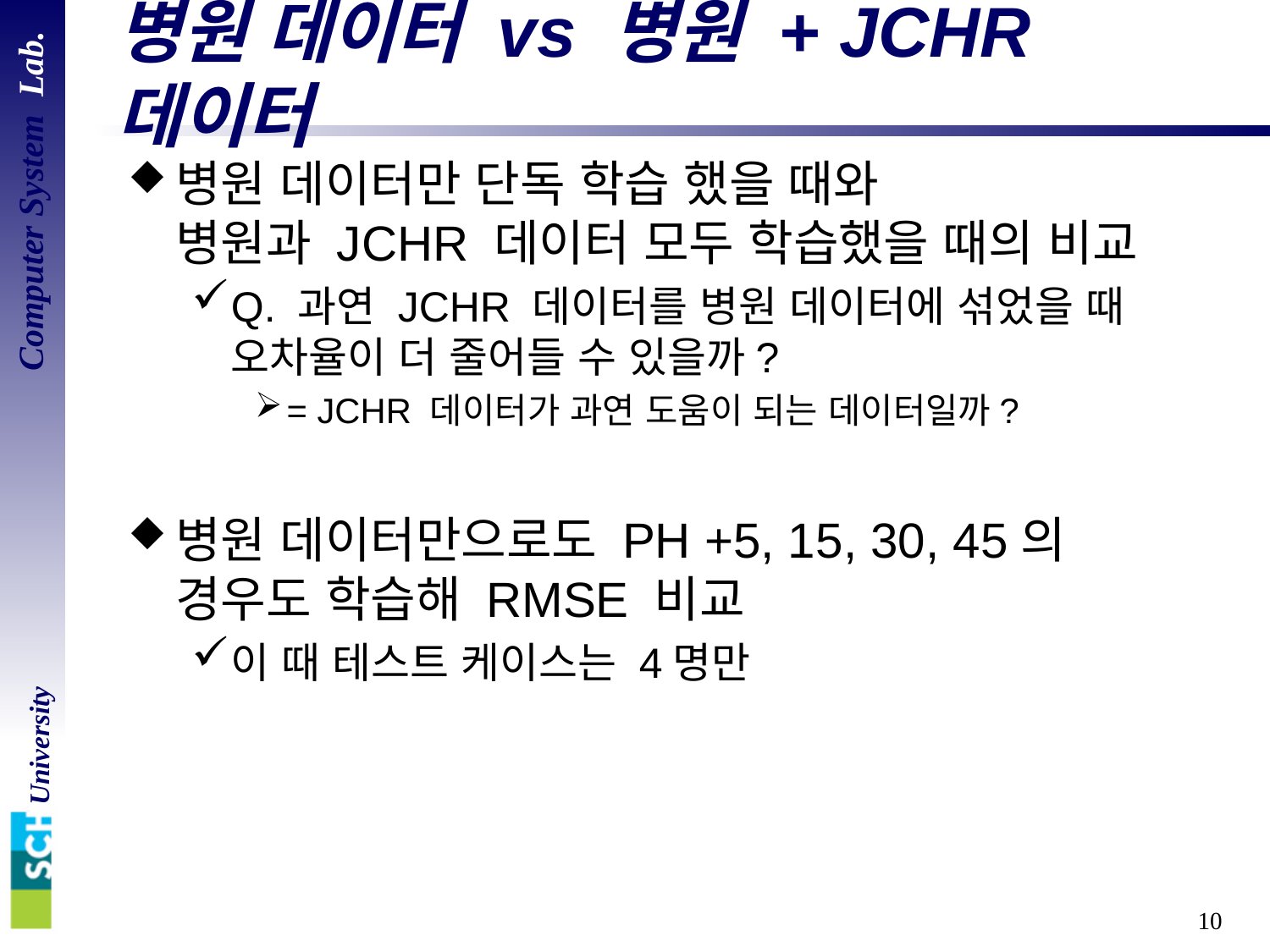

# 병원 데이터 vs 병원 + JCHR 데이터

병원 데이터만 단독 학습 했을 때와
병원과 JCHR 데이터 모두 학습했을 때의 비교
Q. 과연 JCHR 데이터를 병원 데이터에 섞었을 때 오차율이 더 줄어들 수 있을까?
= JCHR 데이터가 과연 도움이 되는 데이터일까?

병원 데이터만으로도 PH +5, 15, 30, 45의 경우도 학습해 RMSE 비교
이 때 테스트 케이스는 4명만